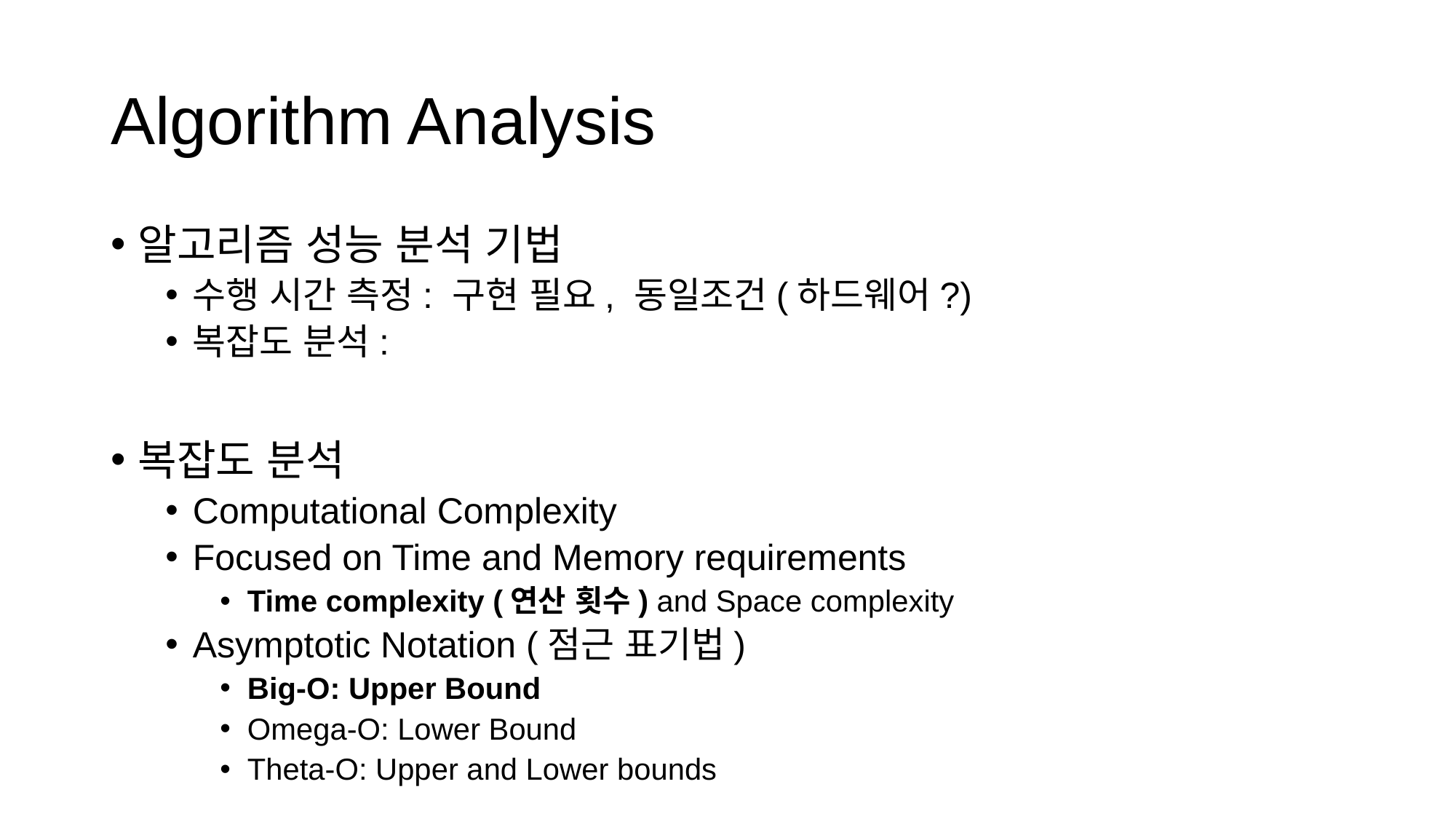

# Algorithm Analysis
알고리즘 성능 분석 기법
수행 시간 측정: 구현 필요, 동일조건(하드웨어?)
복잡도 분석:

복잡도 분석
Computational Complexity
Focused on Time and Memory requirements
Time complexity (연산 횟수) and Space complexity
Asymptotic Notation (점근 표기법)
Big-O: Upper Bound
Omega-O: Lower Bound
Theta-O: Upper and Lower bounds